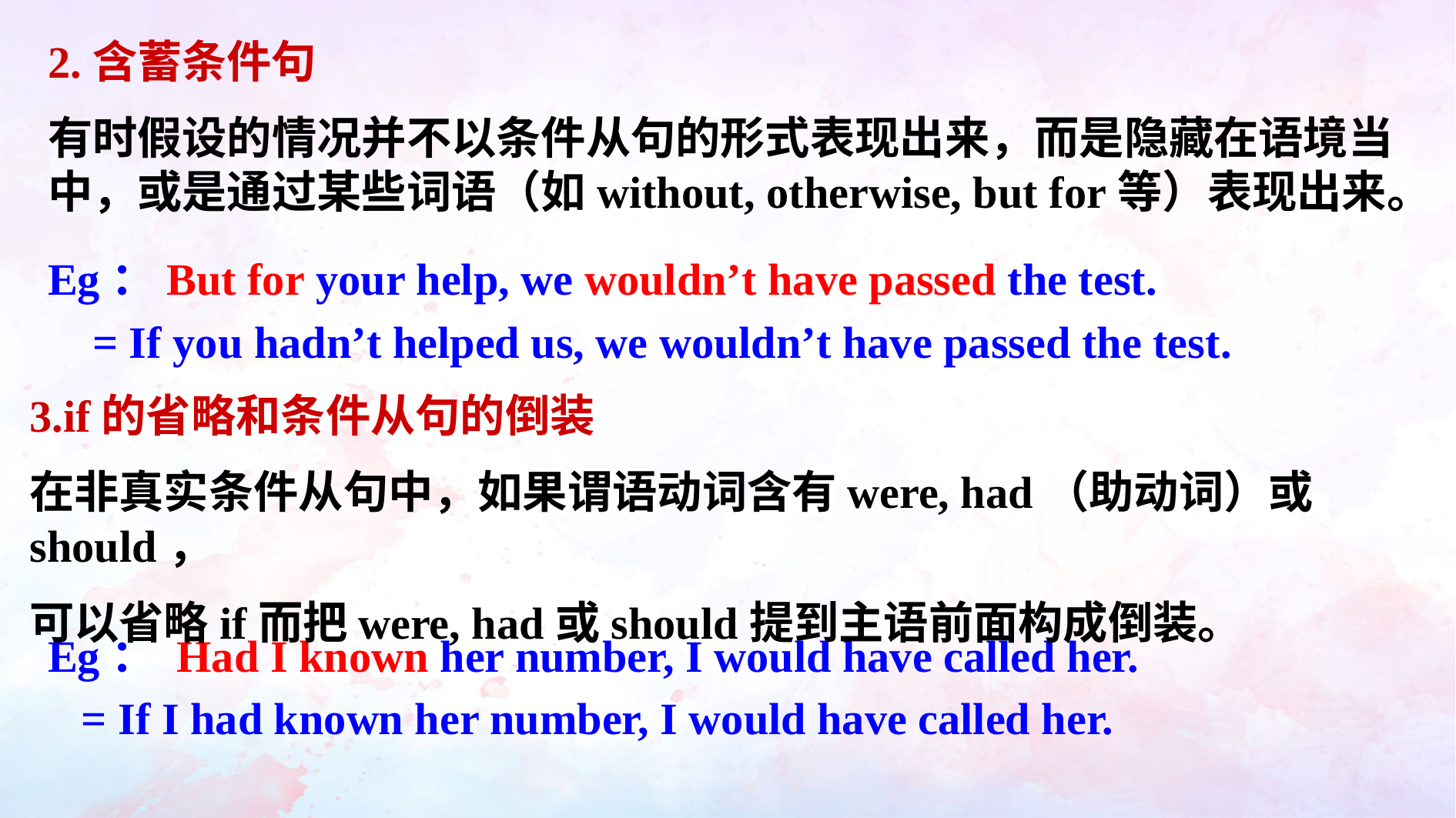

2.含蓄条件句
有时假设的情况并不以条件从句的形式表现出来，而是隐藏在语境当中，或是通过某些词语（如without, otherwise, but for等）表现出来。

Eg：But for your help, we wouldn’t have passed the test.
    = If you hadn’t helped us, we wouldn’t have passed the test.

Eg： Had I known her number, I would have called her.
   = If I had known her number, I would have called her.
3.if的省略和条件从句的倒装
在非真实条件从句中，如果谓语动词含有were, had（助动词）或should，
可以省略if而把were, had或should提到主语前面构成倒装。